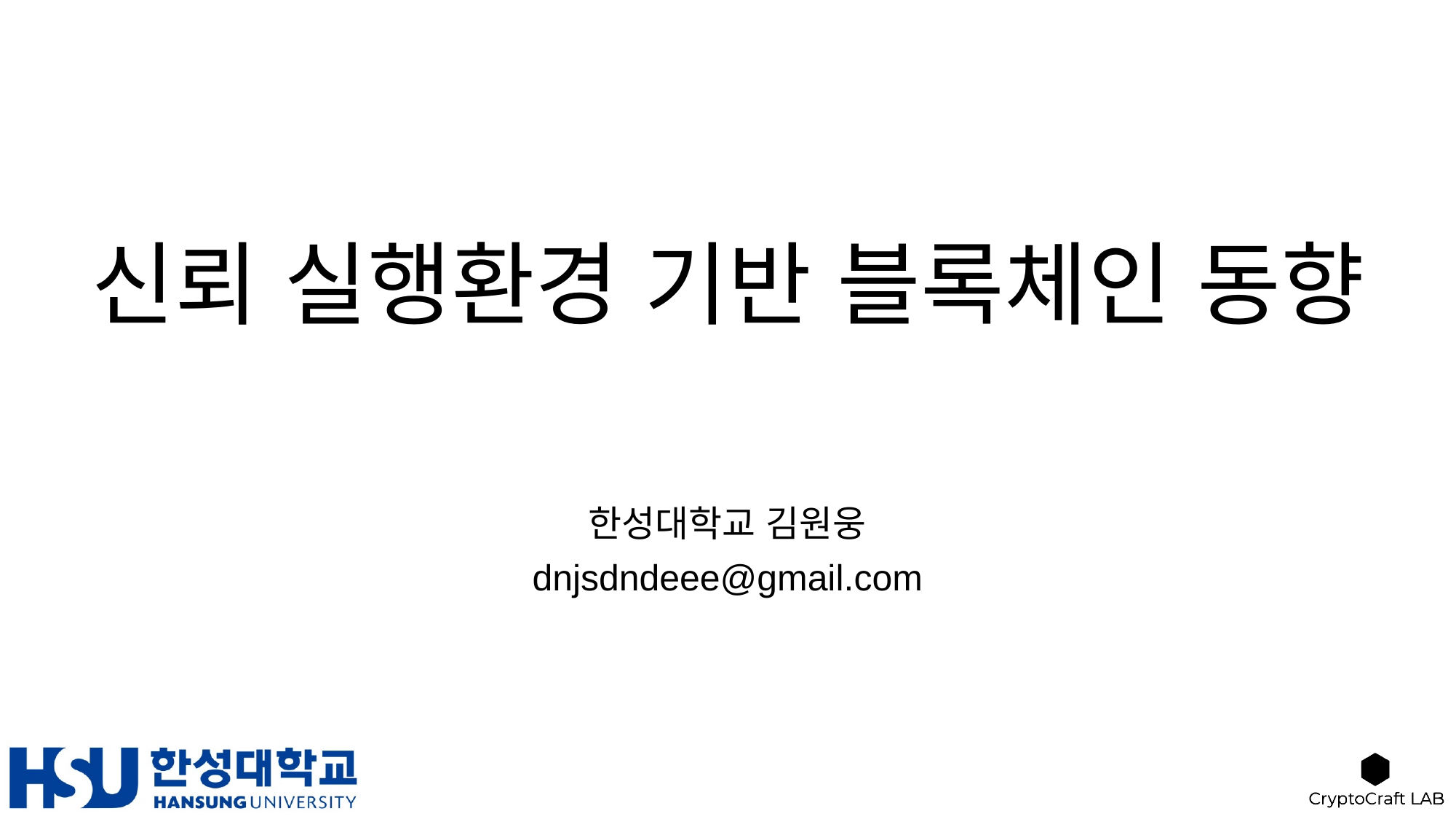

# 신뢰 실행환경 기반 블록체인 동향
한성대학교 김원웅
dnjsdndeee@gmail.com